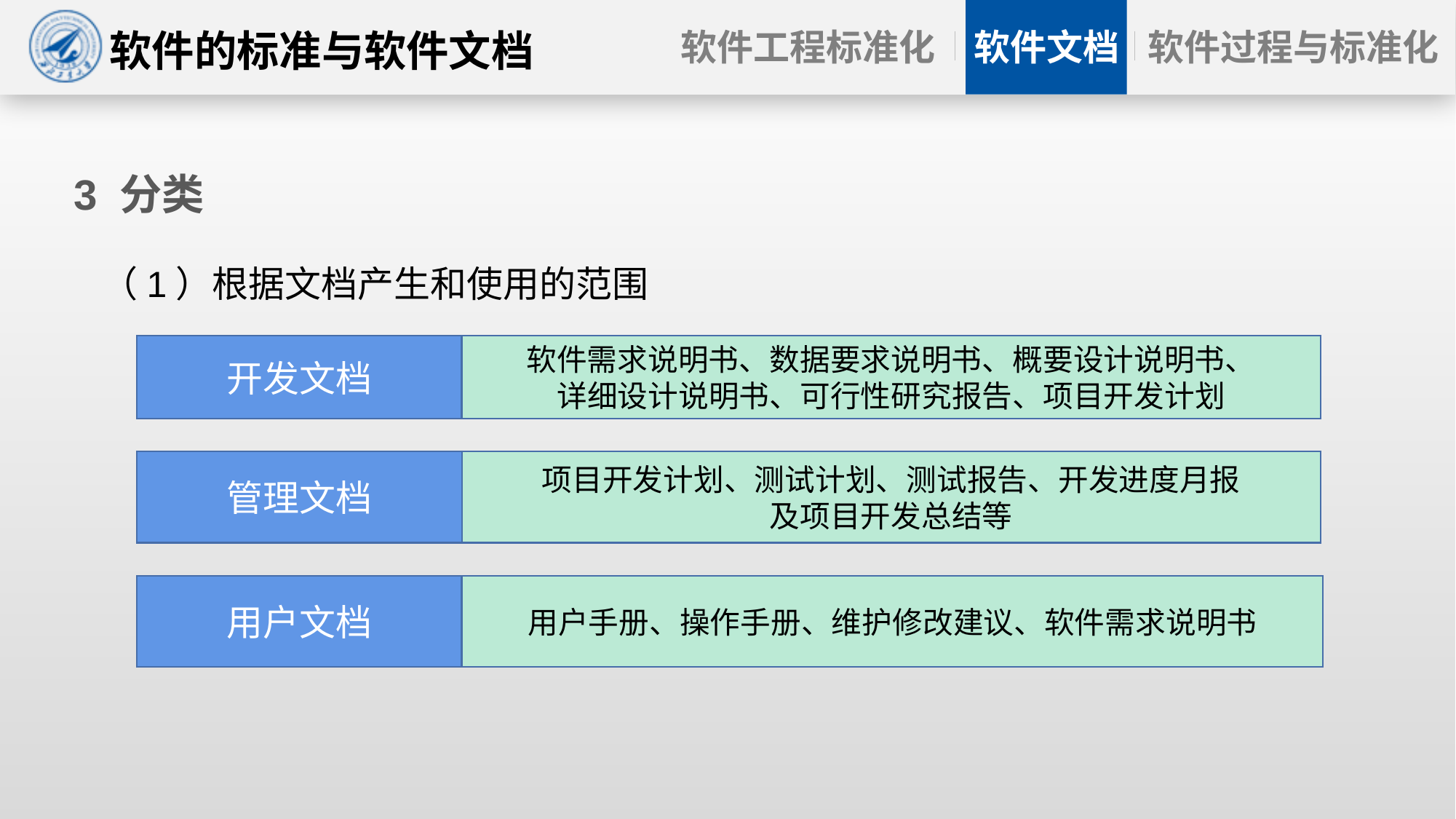

# 3 分类
（1）根据文档产生和使用的范围
软件需求说明书、数据要求说明书、概要设计说明书、
详细设计说明书、可行性研究报告、项目开发计划
开发文档
管理文档
项目开发计划、测试计划、测试报告、开发进度月报
及项目开发总结等
用户手册、操作手册、维护修改建议、软件需求说明书
用户文档